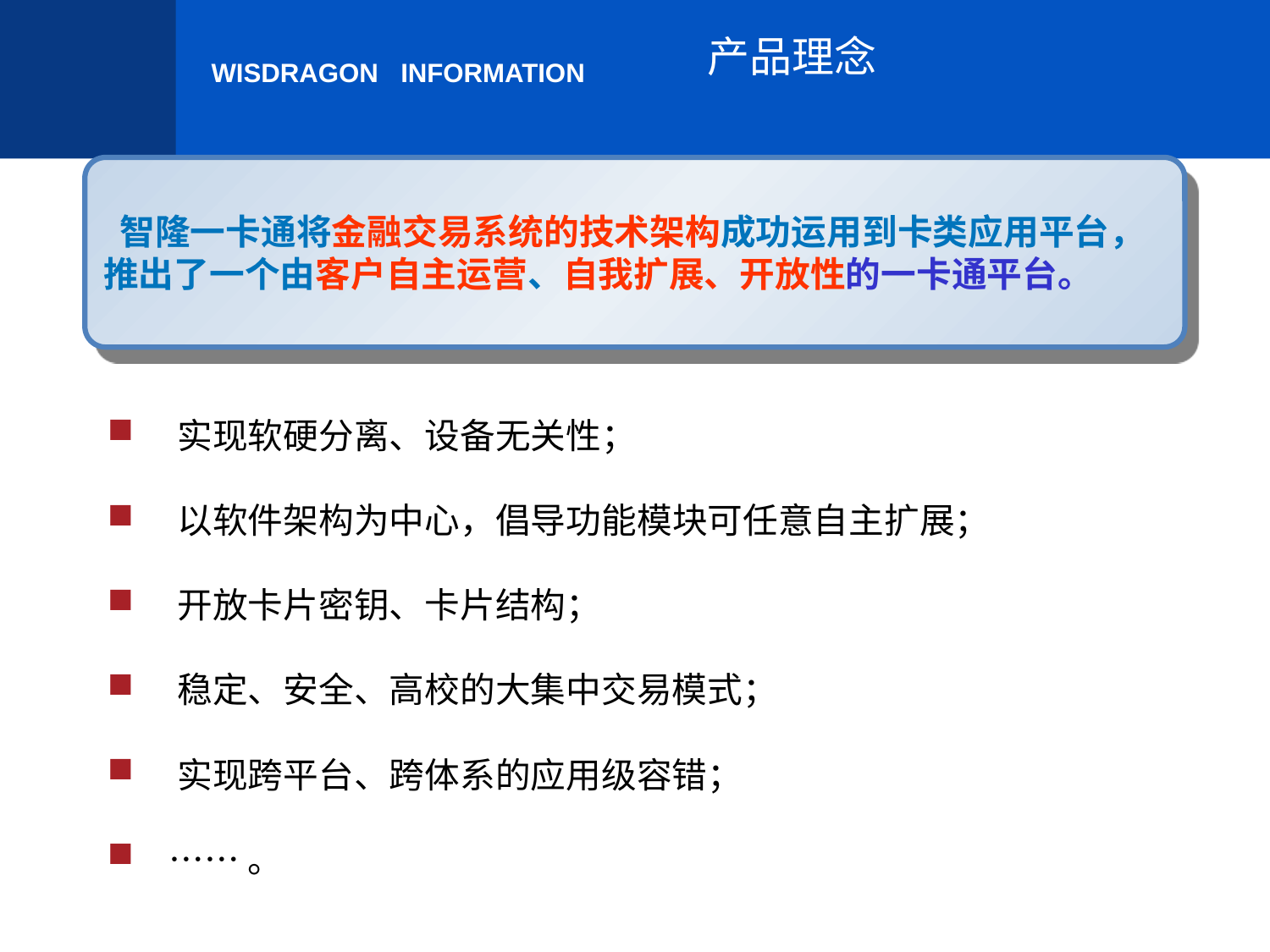

产品理念
 智隆一卡通将金融交易系统的技术架构成功运用到卡类应用平台，推出了一个由客户自主运营、自我扩展、开放性的一卡通平台。
    实现软硬分离、设备无关性；
    以软件架构为中心，倡导功能模块可任意自主扩展；
    开放卡片密钥、卡片结构；
    稳定、安全、高校的大集中交易模式；
    实现跨平台、跨体系的应用级容错；
    ……。